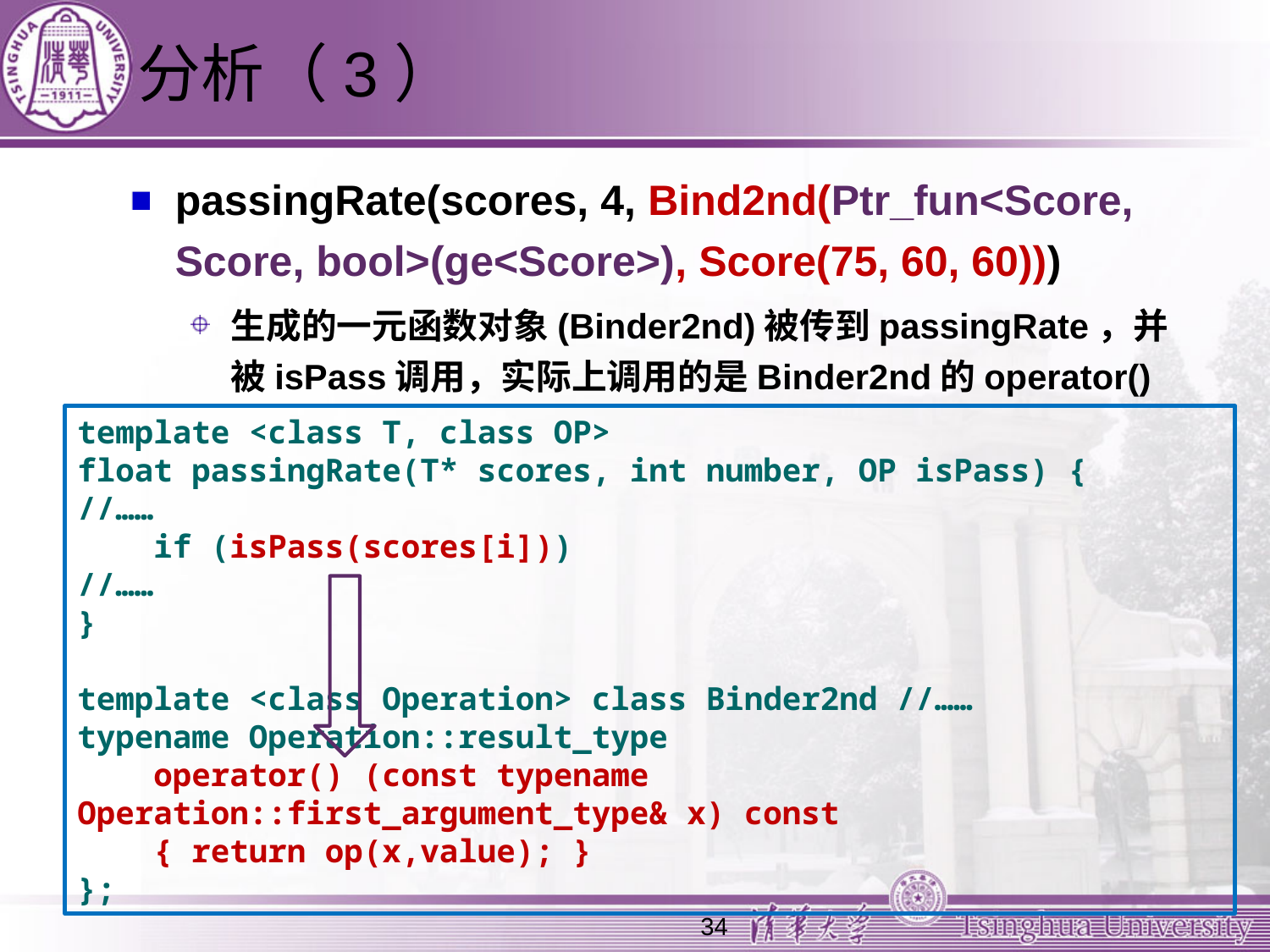

# 分析（3）
passingRate(scores, 4, Bind2nd(Ptr_fun<Score, Score, bool>(ge<Score>), Score(75, 60, 60)))
生成的一元函数对象(Binder2nd)被传到passingRate，并被isPass调用，实际上调用的是Binder2nd的operator()

template <class T, class OP>
float passingRate(T* scores, int number, OP isPass) {
//……
    if (isPass(scores[i]))
//……
}

template <class Operation> class Binder2nd //……
typename Operation::result_type
    operator() (const typename Operation::first_argument_type& x) const
    { return op(x,value); }
};

34